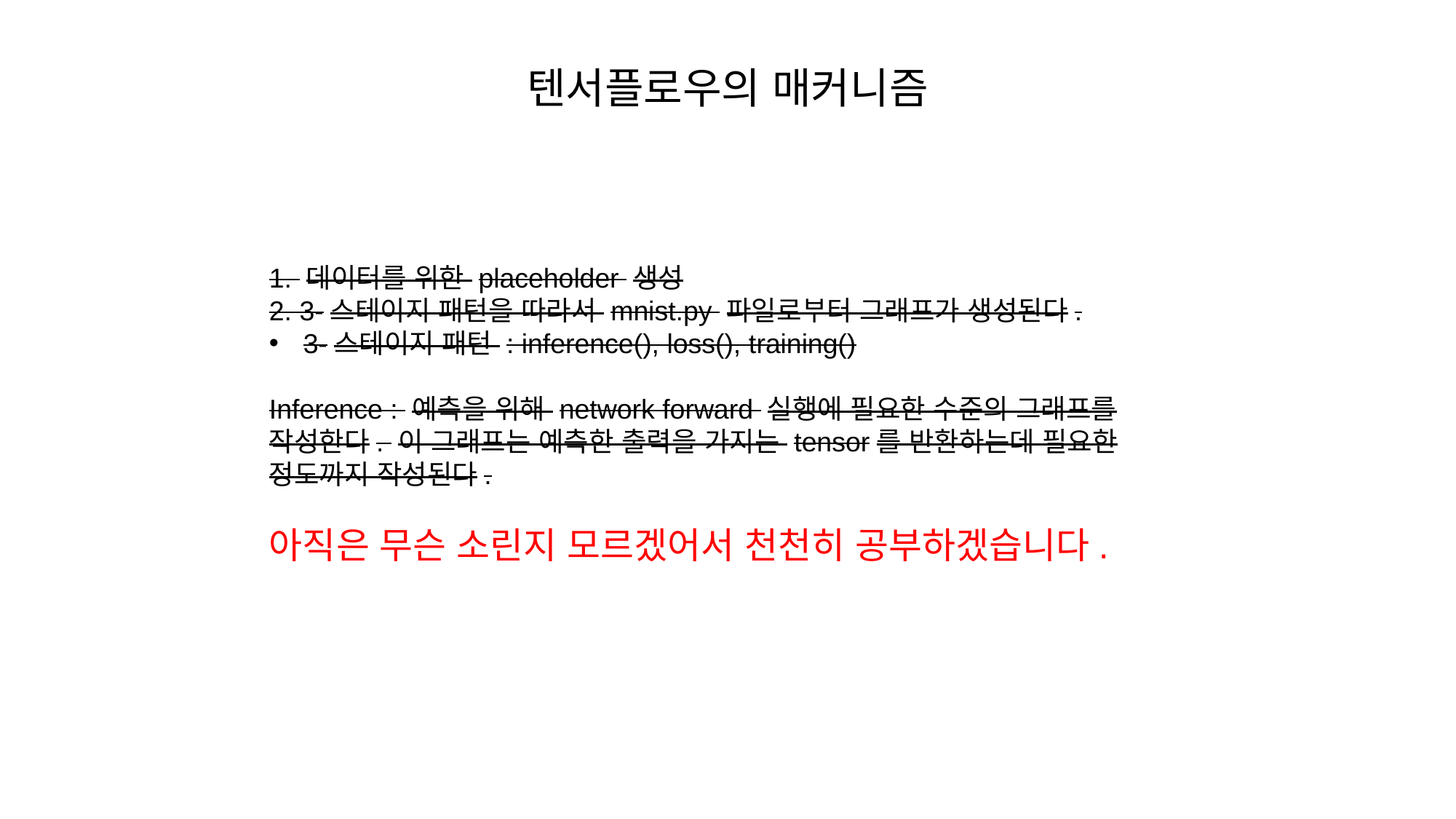

텐서플로우의 매커니즘
1. 데이터를 위한 placeholder 생성
2. 3-스테이지 패턴을 따라서 mnist.py 파일로부터 그래프가 생성된다.
3-스테이지 패턴 : inference(), loss(), training()

Inference : 예측을 위해 network forward 실행에 필요한 수준의 그래프를 작성한다. 이 그래프는 예측한 출력을 가지는 tensor를 반환하는데 필요한 정도까지 작성된다.

아직은 무슨 소린지 모르겠어서 천천히 공부하겠습니다.